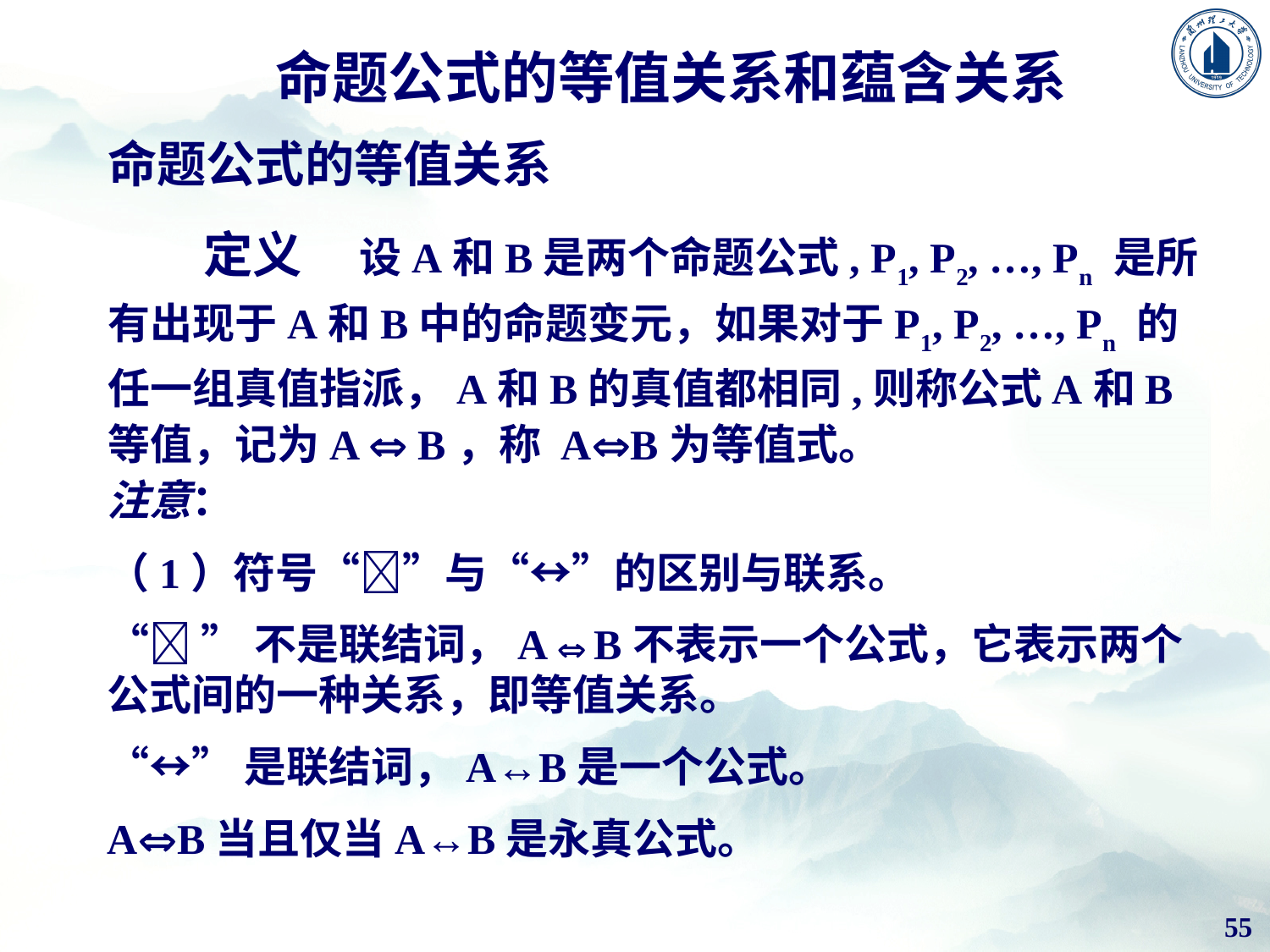

命题公式的等值关系和蕴含关系
命题公式的等值关系
         定义      设A和B是两个命题公式, P1, P2, …, Pn 是所有出现于A和B中的命题变元，如果对于P1, P2, …, Pn 的任一组真值指派，A和B的真值都相同,则称公式A和B等值，记为A ⇔ B，称 A⇔B为等值式。
注意：
（1）符号“⇔”与“↔”的区别与联系。
“⇔ ”不是联结词，A ⇔ B不表示一个公式，它表示两个公式间的一种关系，即等值关系。
“↔”是联结词，A↔B是一个公式。
A⇔B当且仅当A↔B是永真公式。
55